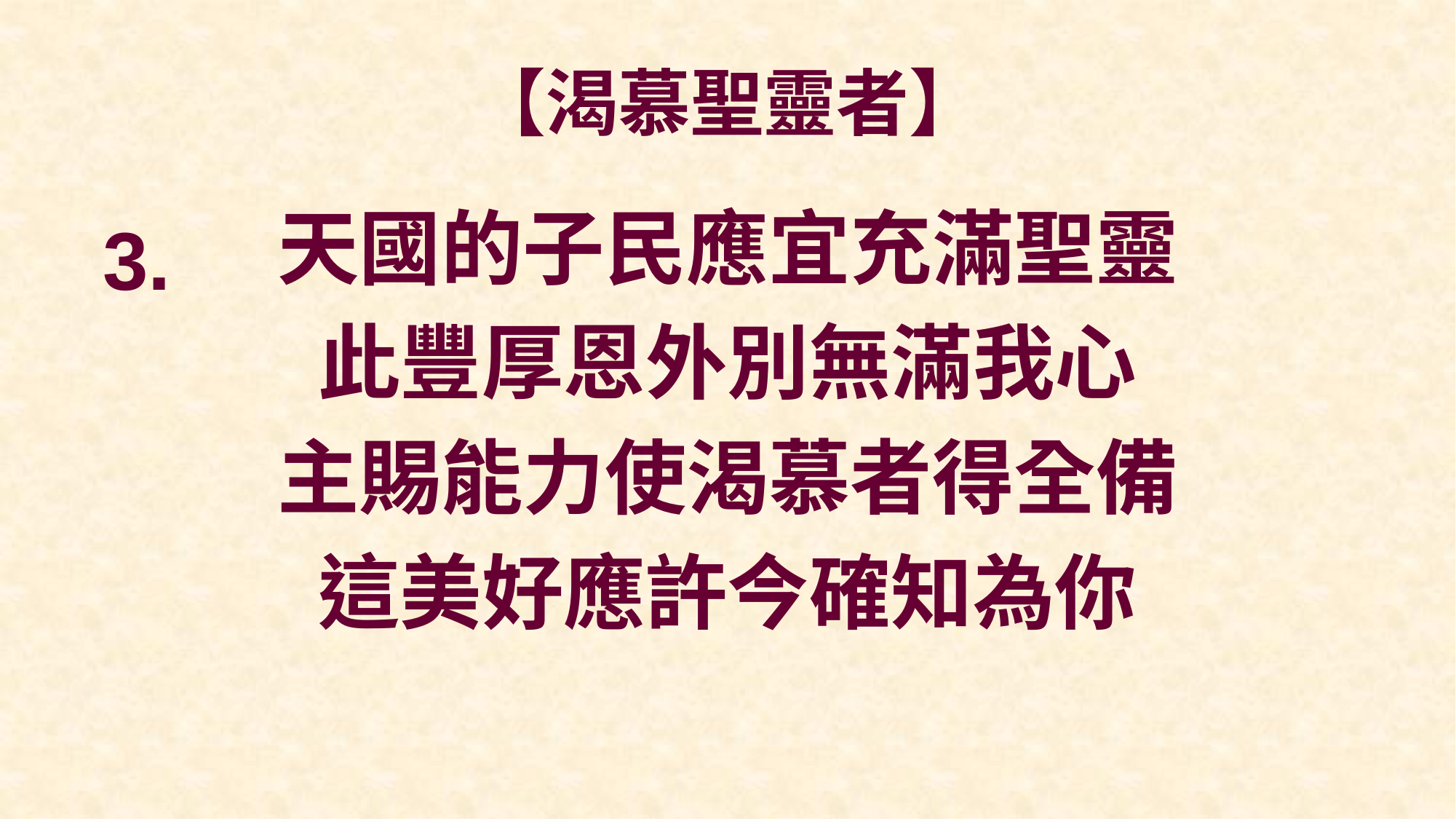

# 【渴慕聖靈者】
天國的子民應宜充滿聖靈
此豐厚恩外別無滿我心
主賜能力使渴慕者得全備
這美好應許今確知為你
3.